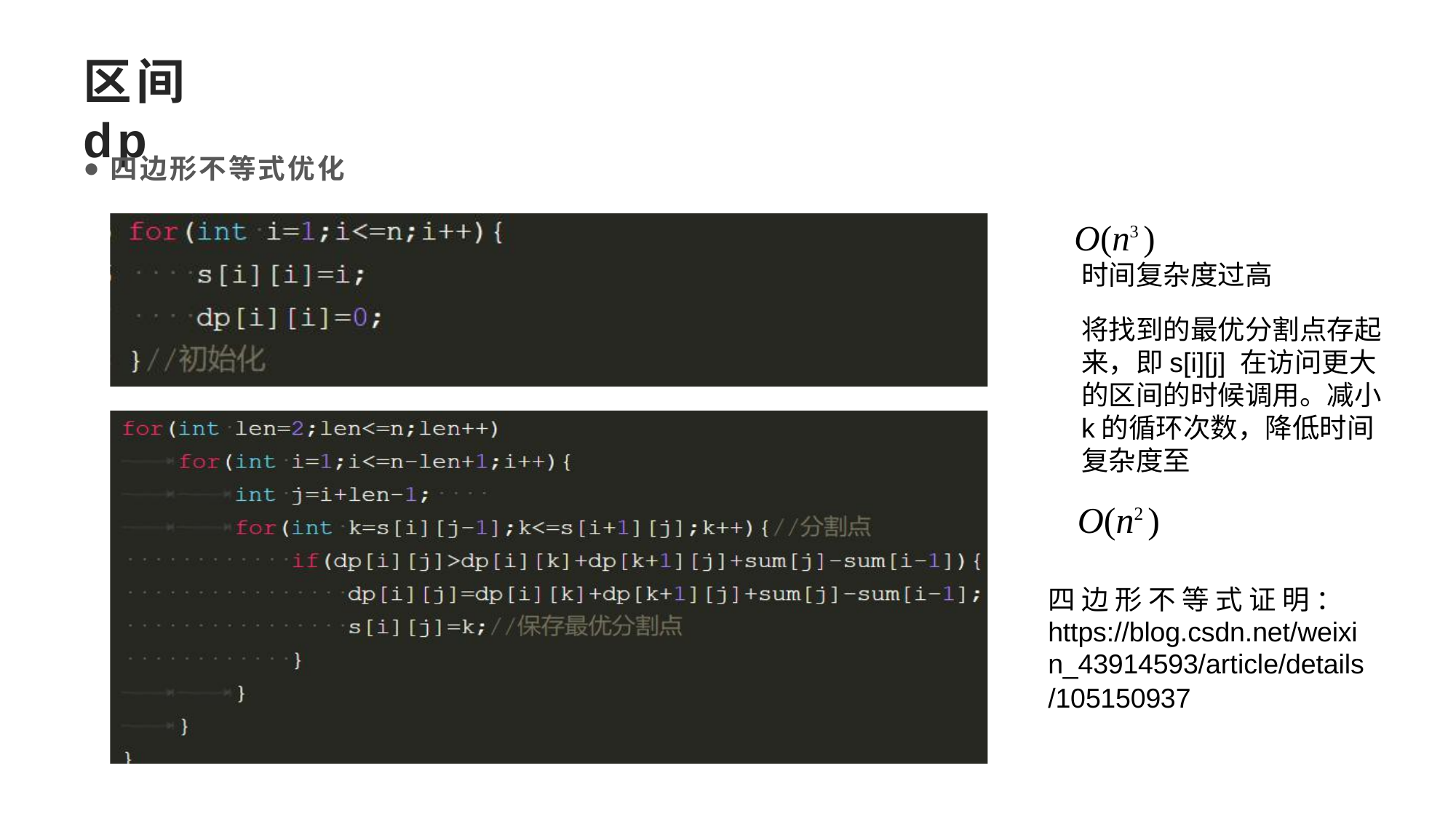

# 区间dp
四边形不等式优化

O(n3 )
时间复杂度过高

将找到的最优分割点存起 来，即s[i][j] 在访问更大的区间的时候调用。减小k的循环次数，降低时间复杂度至
O(n2 )

四 边 形 不 等 式 证 明 ：  https://blog.csdn.net/weixi  n_43914593/article/details
/105150937